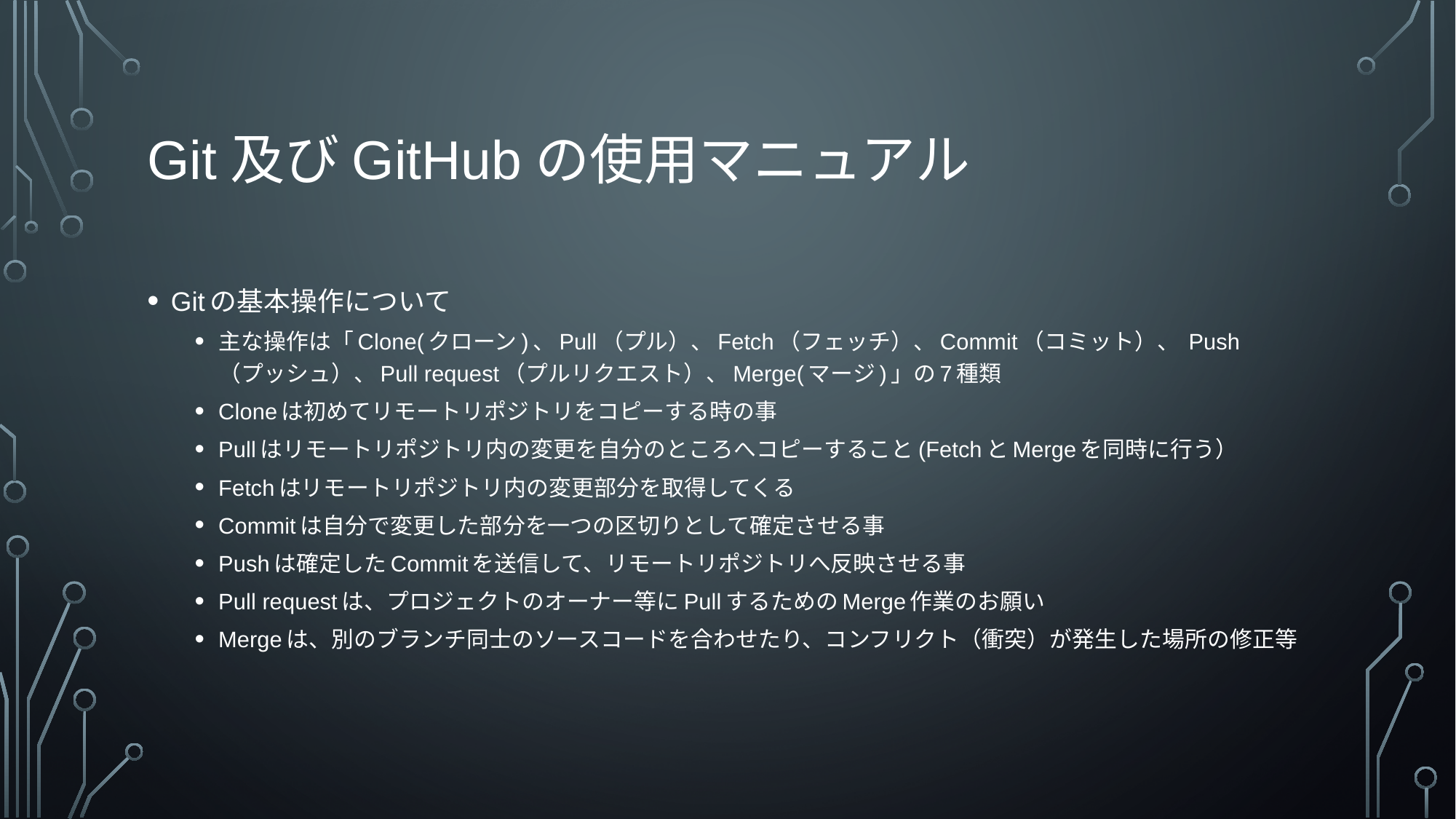

# Git及びGitHubの使用マニュアル
Gitの基本操作について
主な操作は「Clone(クローン)、Pull（プル）、Fetch（フェッチ）、Commit（コミット）、 Push（プッシュ）、Pull request（プルリクエスト）、Merge(マージ)」の7種類
Cloneは初めてリモートリポジトリをコピーする時の事
Pullはリモートリポジトリ内の変更を自分のところへコピーすること(FetchとMergeを同時に行う）
Fetchはリモートリポジトリ内の変更部分を取得してくる
Commitは自分で変更した部分を一つの区切りとして確定させる事
Pushは確定したCommitを送信して、リモートリポジトリへ反映させる事
Pull requestは、プロジェクトのオーナー等にPullするためのMerge作業のお願い
Mergeは、別のブランチ同士のソースコードを合わせたり、コンフリクト（衝突）が発生した場所の修正等